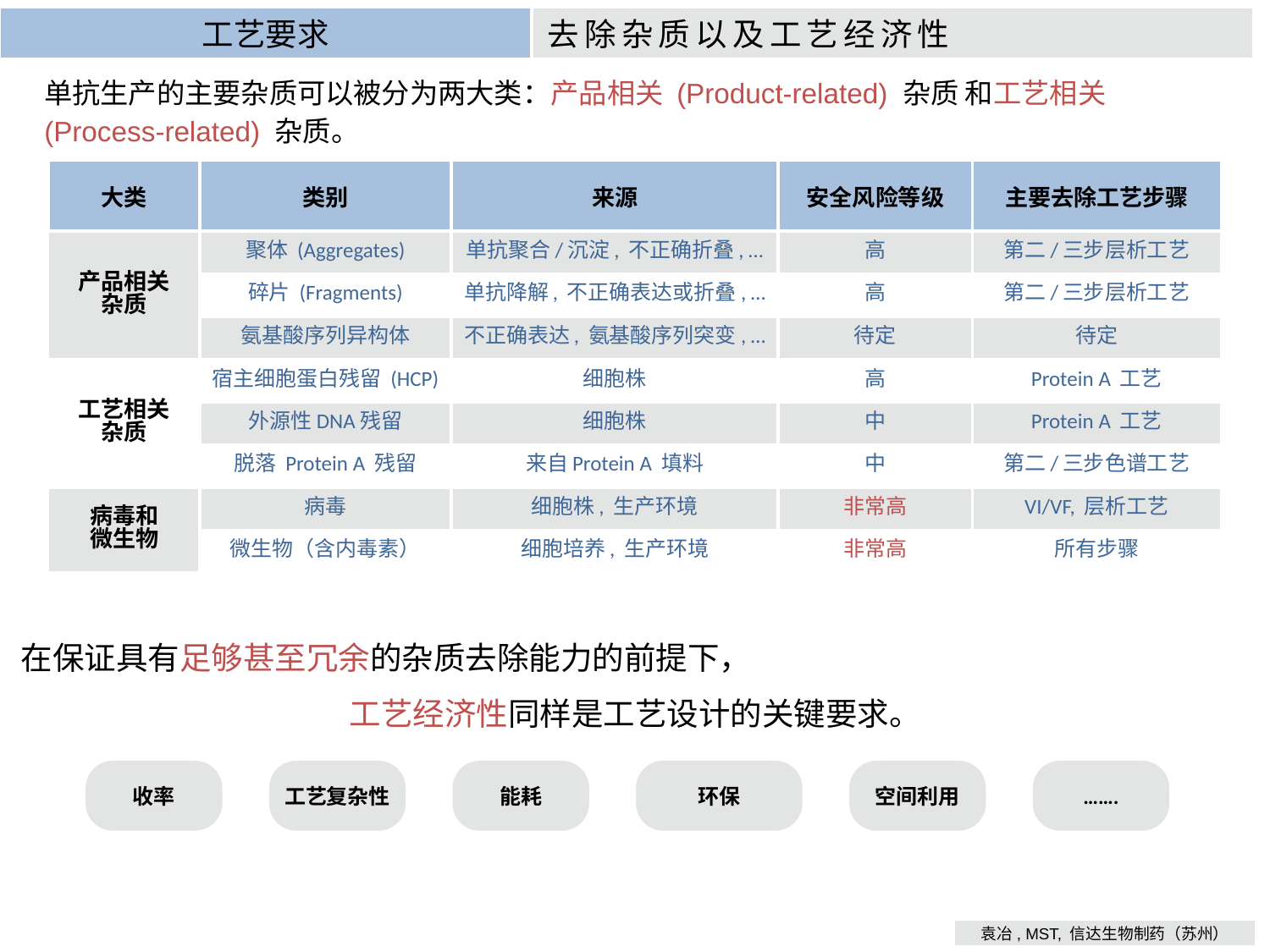

工艺要求
去除杂质以及工艺经济性
单抗生产的主要杂质可以被分为两大类：产品相关 (Product-related) 杂质 和工艺相关 (Process-related) 杂质。
| 大类 | 类别 | 来源 | 安全风险等级 | 主要去除工艺步骤 |
| --- | --- | --- | --- | --- |
| 产品相关 杂质 | 聚体 (Aggregates) | 单抗聚合/沉淀, 不正确折叠, … | 高 | 第二/三步层析工艺 |
|  | 碎片 (Fragments) | 单抗降解, 不正确表达或折叠, … | 高 | 第二/三步层析工艺 |
|  | 氨基酸序列异构体 | 不正确表达, 氨基酸序列突变, … | 待定 | 待定 |
| 工艺相关 杂质 | 宿主细胞蛋白残留 (HCP) | 细胞株 | 高 | Protein A 工艺 |
|  | 外源性DNA残留 | 细胞株 | 中 | Protein A 工艺 |
|  | 脱落 Protein A 残留 | 来自Protein A 填料 | 中 | 第二/三步色谱工艺 |
| 病毒和 微生物 | 病毒 | 细胞株, 生产环境 | 非常高 | VI/VF, 层析工艺 |
|  | 微生物（含内毒素） | 细胞培养, 生产环境 | 非常高 | 所有步骤 |
在保证具有足够甚至冗余的杂质去除能力的前提下，
工艺经济性同样是工艺设计的关键要求。
收率
工艺复杂性
能耗
环保
空间利用
…….
袁冶, MST, 信达生物制药（苏州）